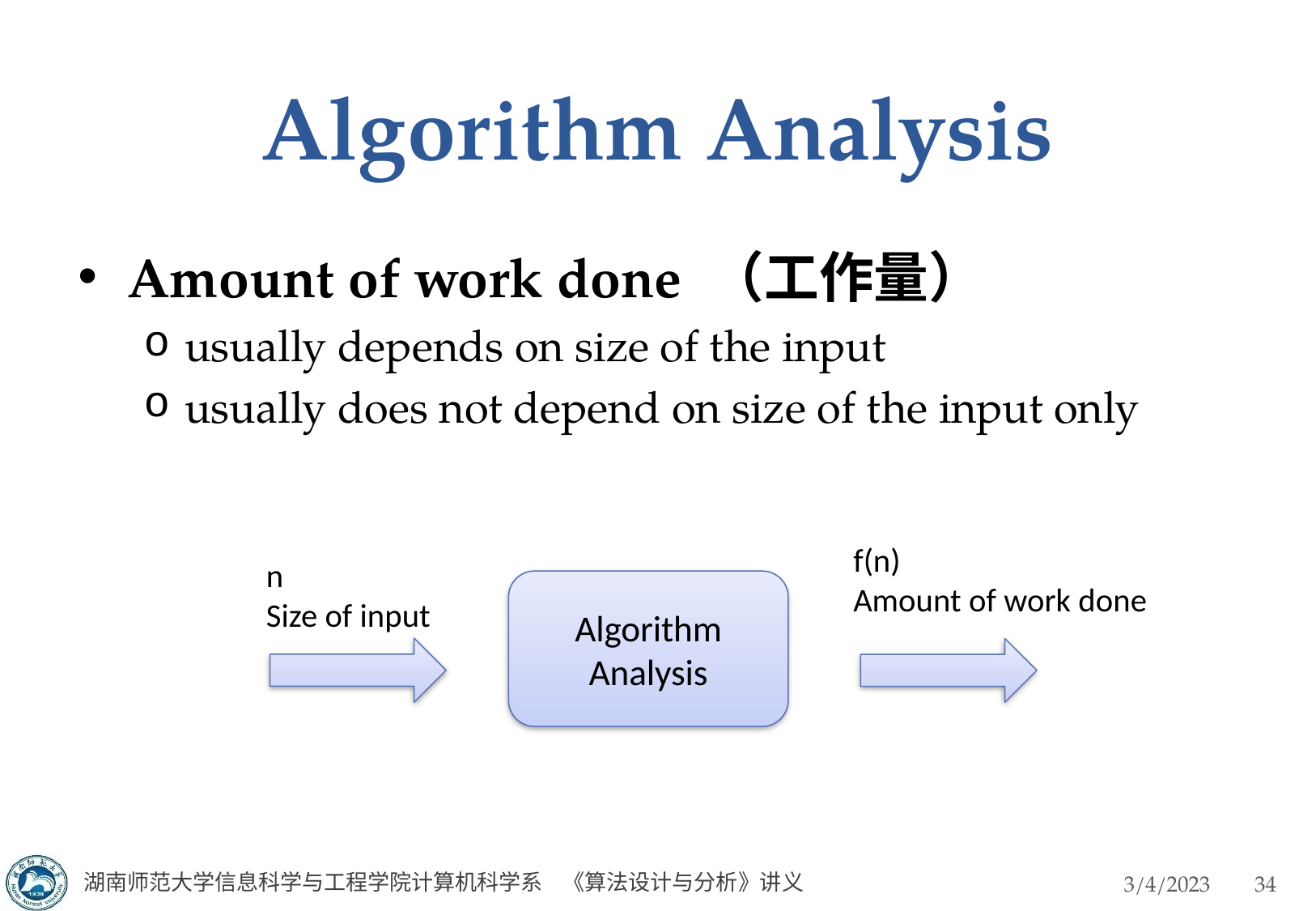

# Algorithm Analysis
Amount of work done （工作量）
usually depends on size of the input
usually does not depend on size of the input only
f(n)
Amount of work done
n
Size of input
Algorithm
Analysis

湖南师范大学信息科学与工程学院计算机科学系   《算法设计与分析》讲义
3/4/2023
34